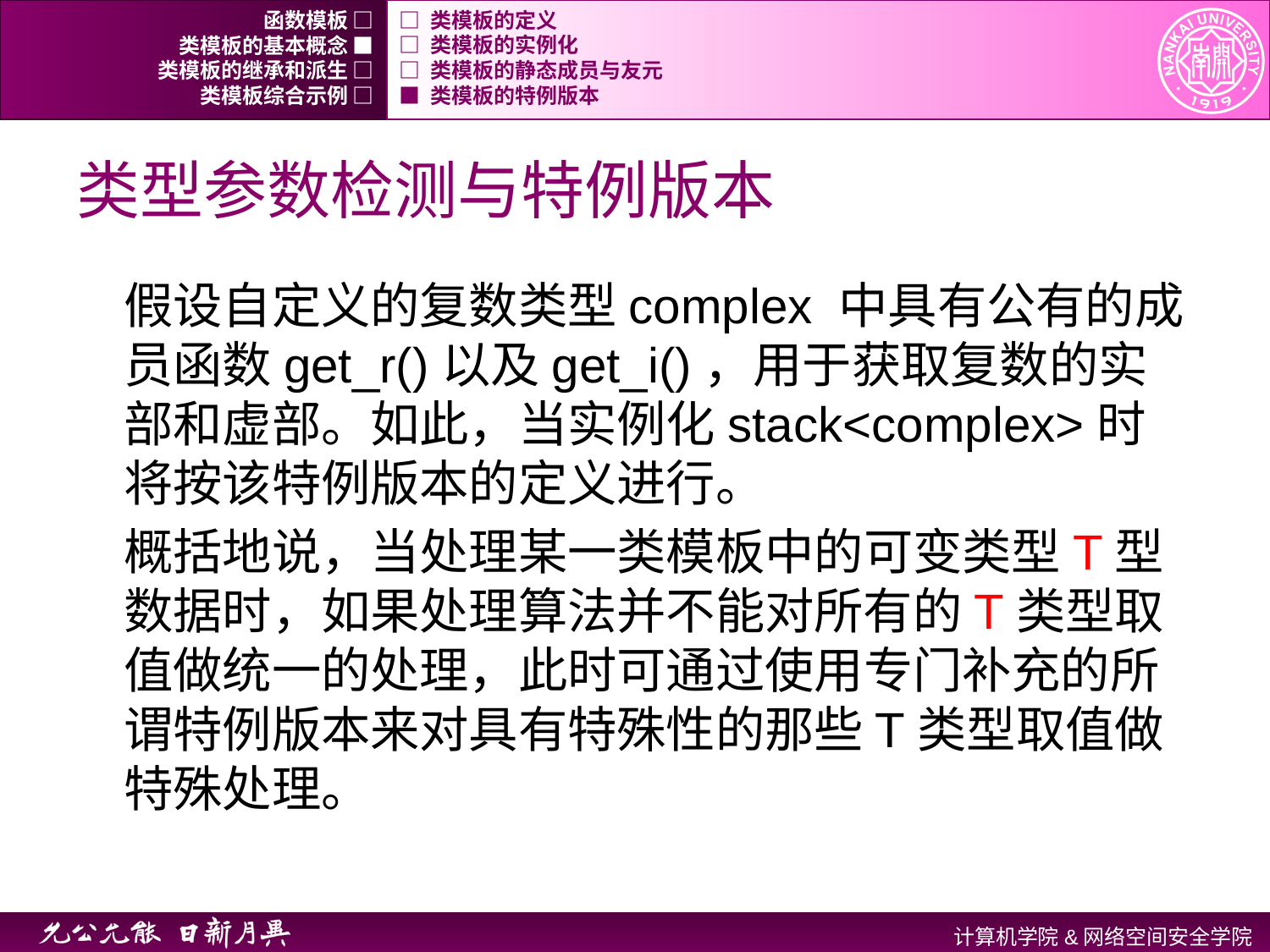

函数模板 □
□ 类模板的定义
类模板的基本概念 ■
□ 类模板的实例化
类模板的继承和派生 □
□ 类模板的静态成员与友元
类模板综合示例 □
■ 类模板的特例版本
# 类型参数检测与特例版本
假设自定义的复数类型complex 中具有公有的成员函数get_r()以及get_i()，用于获取复数的实部和虚部。如此，当实例化stack<complex>时将按该特例版本的定义进行。
概括地说，当处理某一类模板中的可变类型T型数据时，如果处理算法并不能对所有的T类型取值做统一的处理，此时可通过使用专门补充的所谓特例版本来对具有特殊性的那些T类型取值做特殊处理。